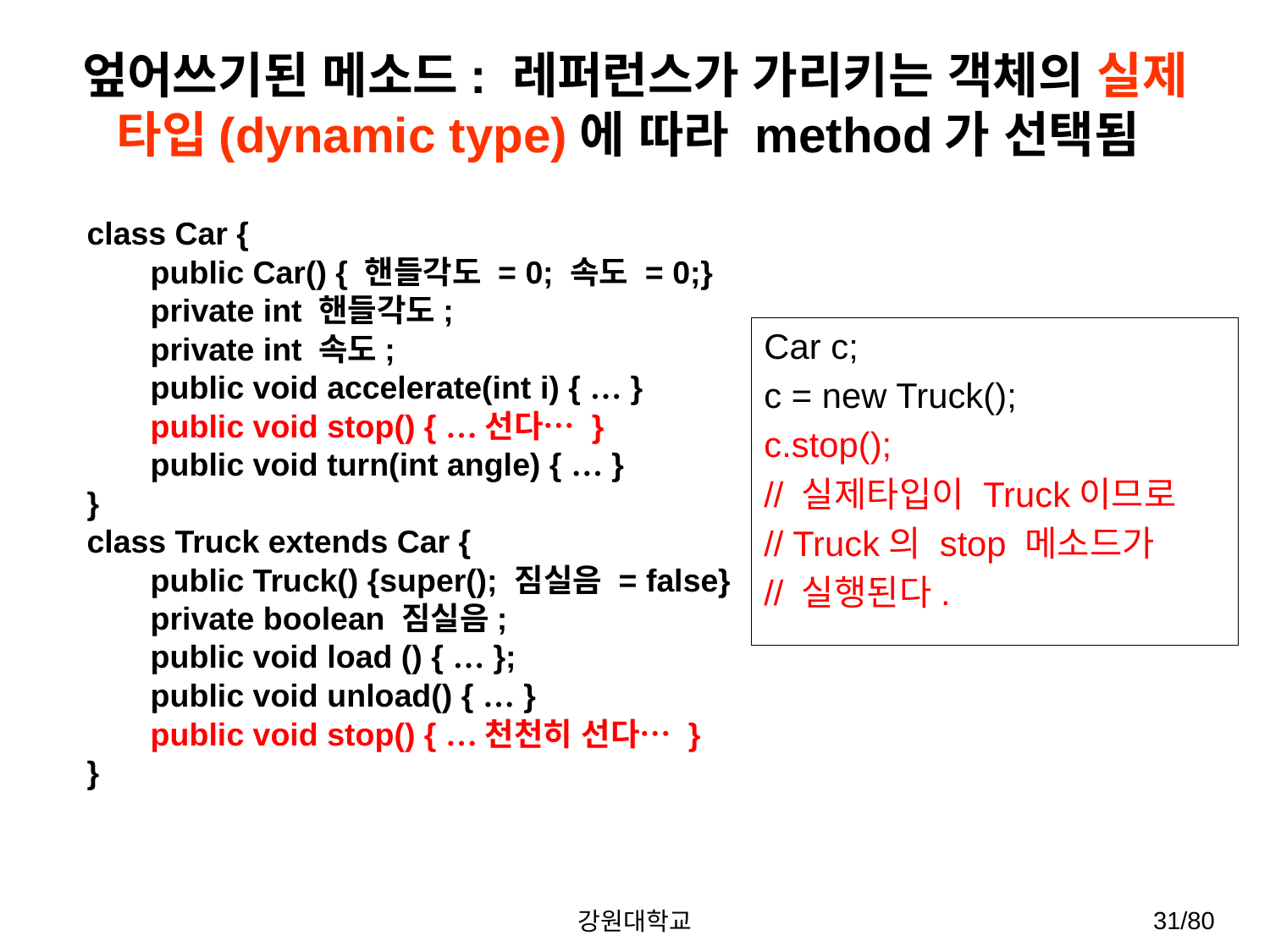

# 엎어쓰기된 메소드: 레퍼런스가 가리키는 객체의 실제 타입(dynamic type)에 따라 method가 선택됨
class Car {
public Car() { 핸들각도 = 0; 속도 = 0;}
private int 핸들각도;
private int 속도;
public void accelerate(int i) { … }
public void stop() { …선다… }
public void turn(int angle) { … }
}
class Truck extends Car {
public Truck() {super(); 짐실음 = false}
private boolean 짐실음;
public void load () { … };
public void unload() { … }
public void stop() { …천천히 선다… }
}
Car c;
c = new Truck();
c.stop();
// 실제타입이 Truck이므로
// Truck의 stop 메소드가
// 실행된다.
강원대학교